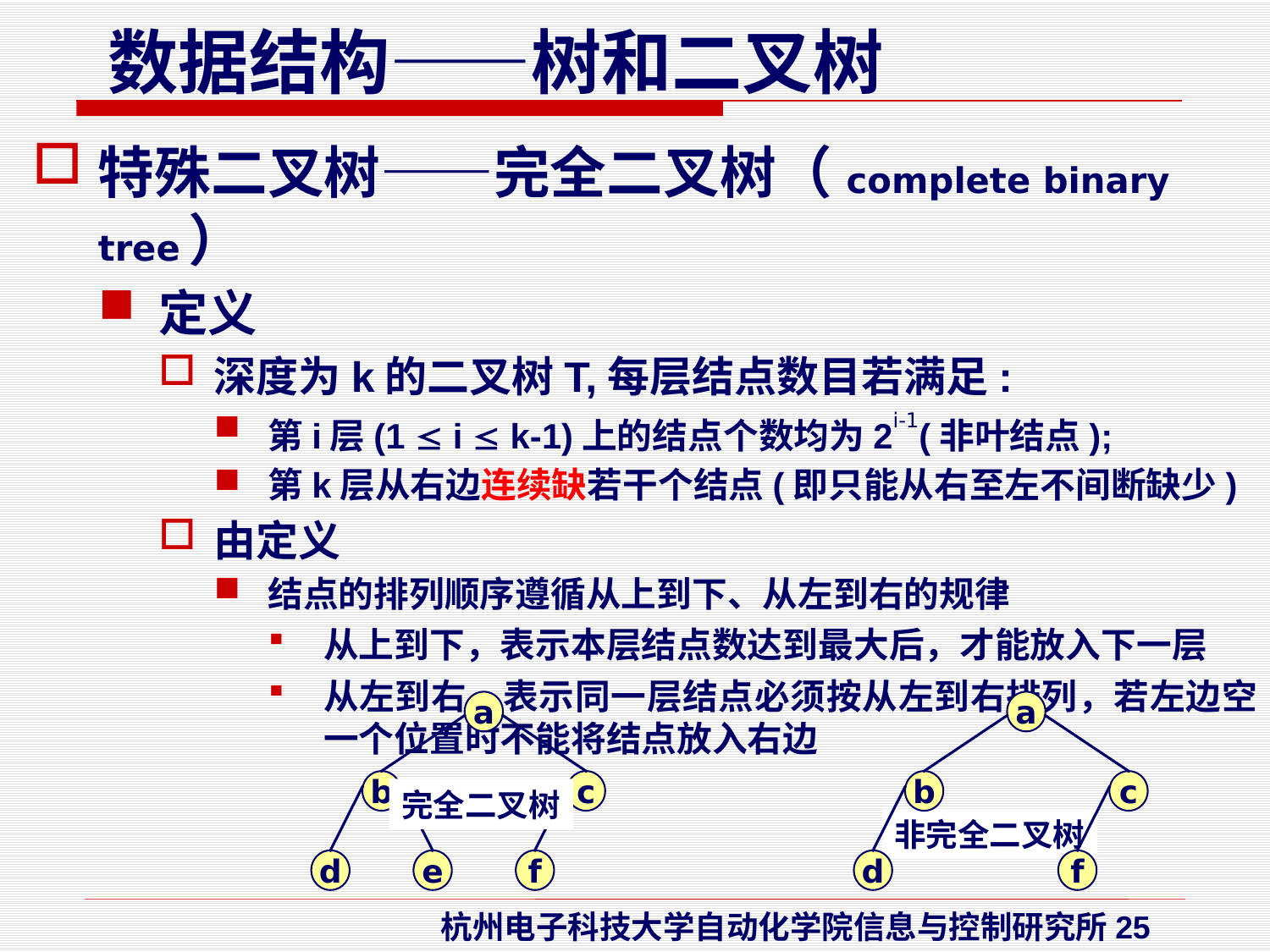

特殊二叉树——完全二叉树（complete binary tree）
定义
深度为k的二叉树T,每层结点数目若满足:
第i层(1 ≤ i ≤ k-1)上的结点个数均为2i-1(非叶结点);
第k层从右边连续缺若干个结点(即只能从右至左不间断缺少)
由定义
结点的排列顺序遵循从上到下、从左到右的规律
从上到下，表示本层结点数达到最大后，才能放入下一层
从左到右，表示同一层结点必须按从左到右排列，若左边空一个位置时不能将结点放入右边
a

b
c

d
e
f
完全二叉树
a

b
c

非完全二叉树
d
f